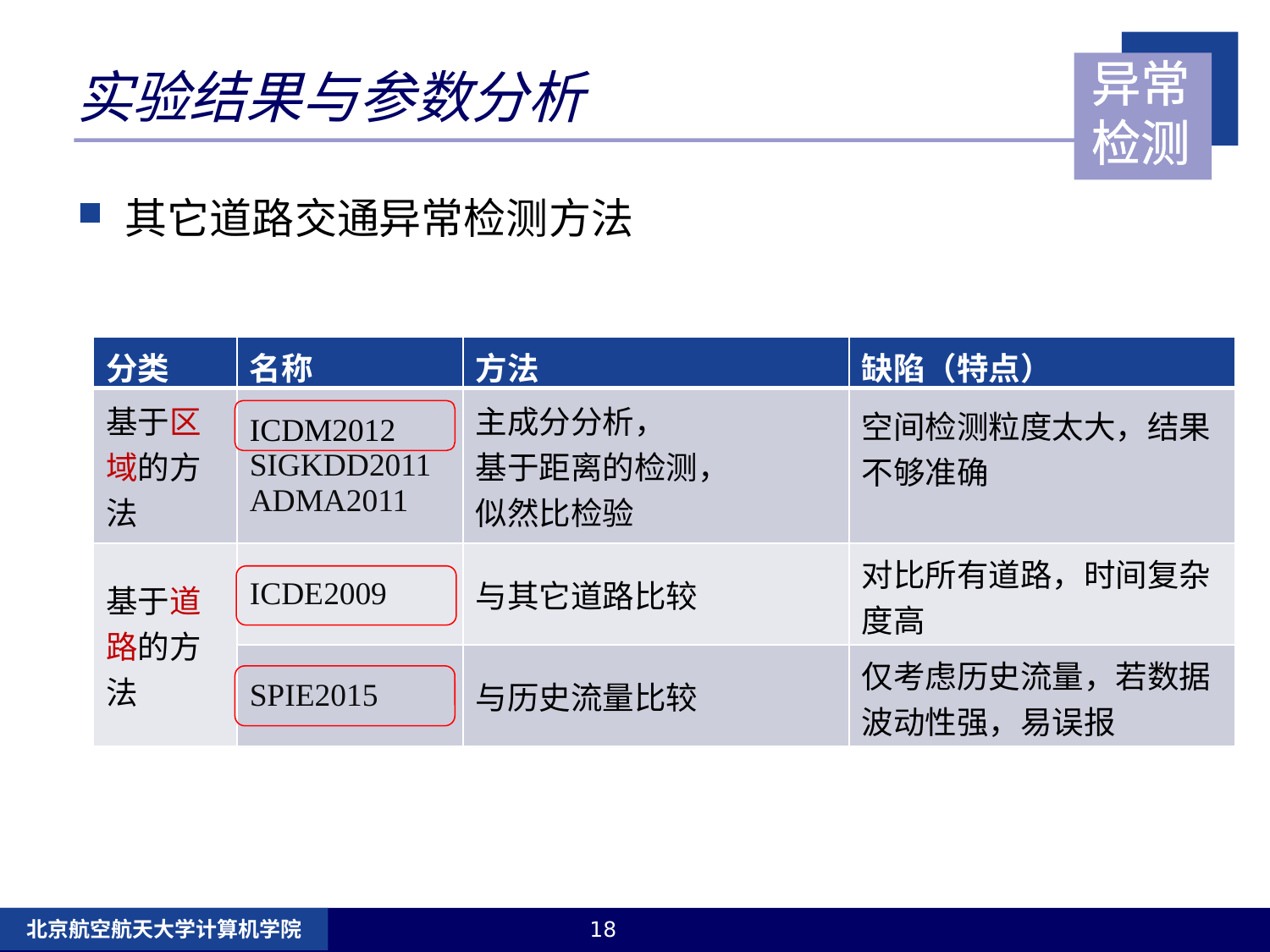

# 实验结果与参数分析
异常检测
其它道路交通异常检测方法

| 分类 | 名称 | 方法 | 缺陷（特点） |
| --- | --- | --- | --- |
| 基于区域的方法 | ICDM2012 SIGKDD2011 ADMA2011 | 主成分分析， 基于距离的检测， 似然比检验 | 空间检测粒度太大，结果不够准确 |
| 基于道路的方法 | ICDE2009 | 与其它道路比较 | 对比所有道路，时间复杂度高 |
|  | SPIE2015 | 与历史流量比较 | 仅考虑历史流量，若数据波动性强，易误报 |

北京航空航天大学计算机学院
18